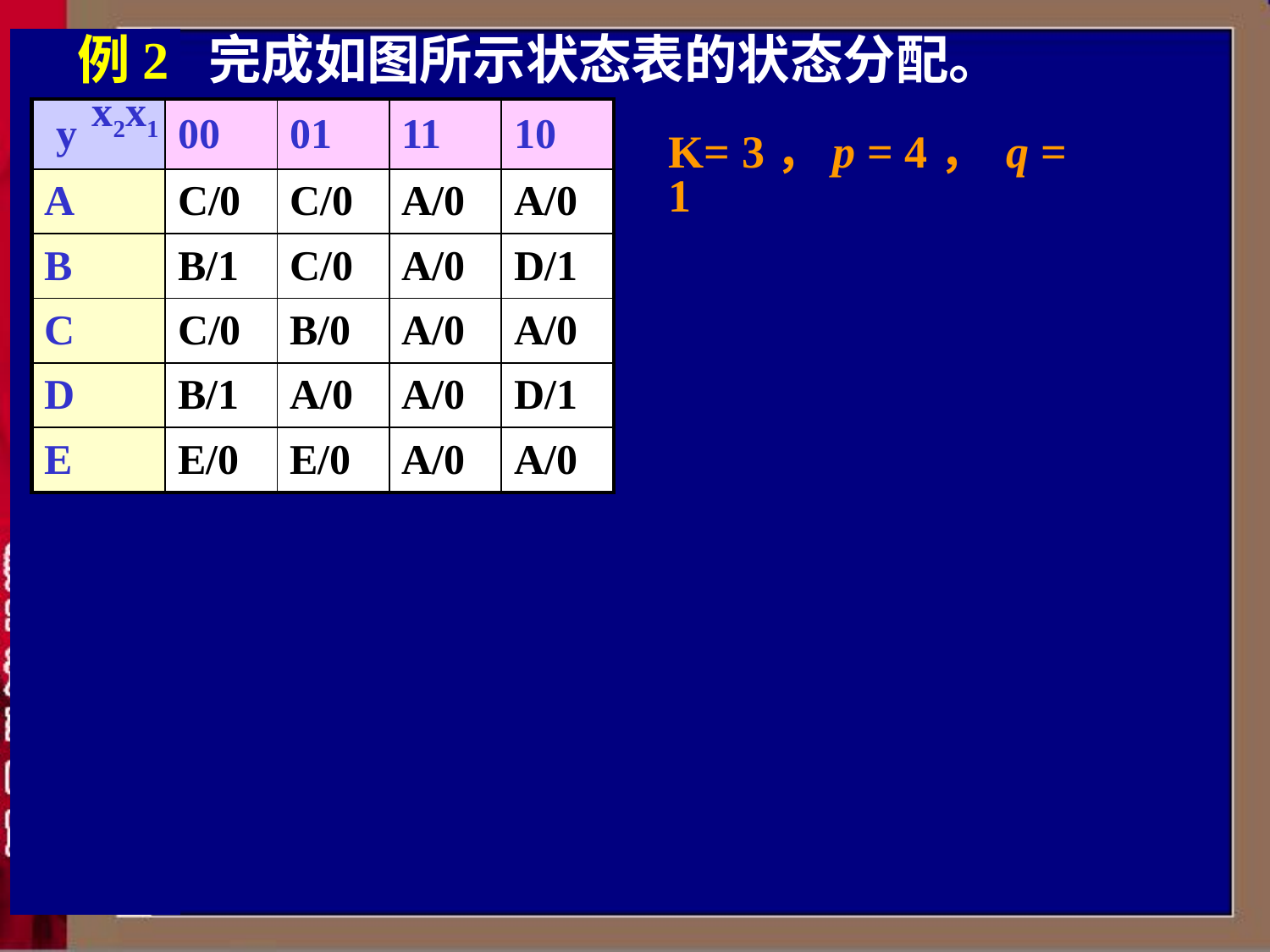

# 例2  完成如图所示状态表的状态分配。

x2x1
y
|  | 00 | 01 | 11 | 10 |
| --- | --- | --- | --- | --- |
| A | C/0 | C/0 | A/0 | A/0 |
| B | B/1 | C/0 | A/0 | D/1 |
| C | C/0 | B/0 | A/0 | A/0 |
| D | B/1 | A/0 | A/0 | D/1 |
| E | E/0 | E/0 | A/0 | A/0 |
K= 3，p = 4， q = 1